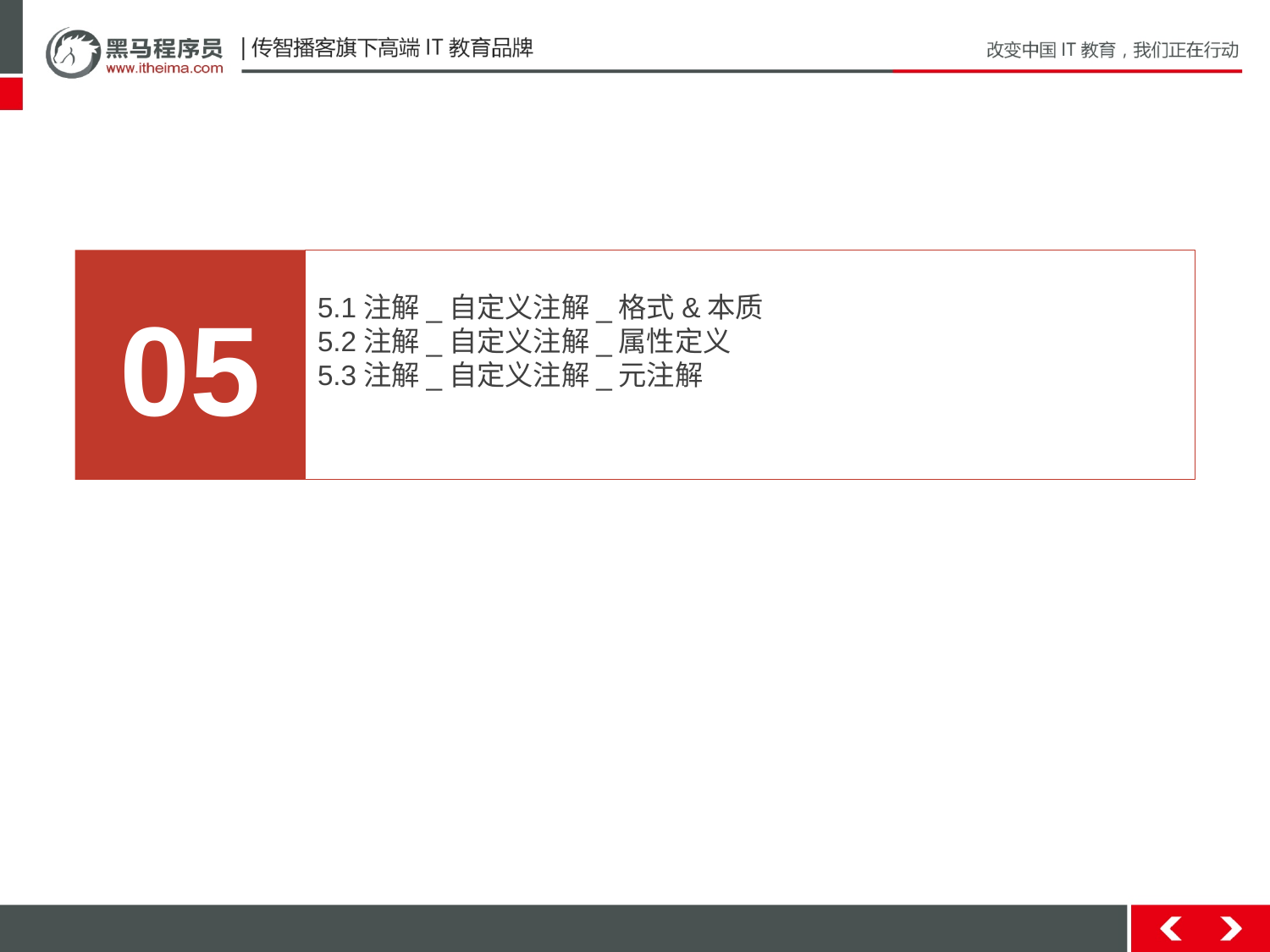

05

5.1注解_自定义注解_格式&本质
5.2注解_自定义注解_属性定义
5.3注解_自定义注解_元注解